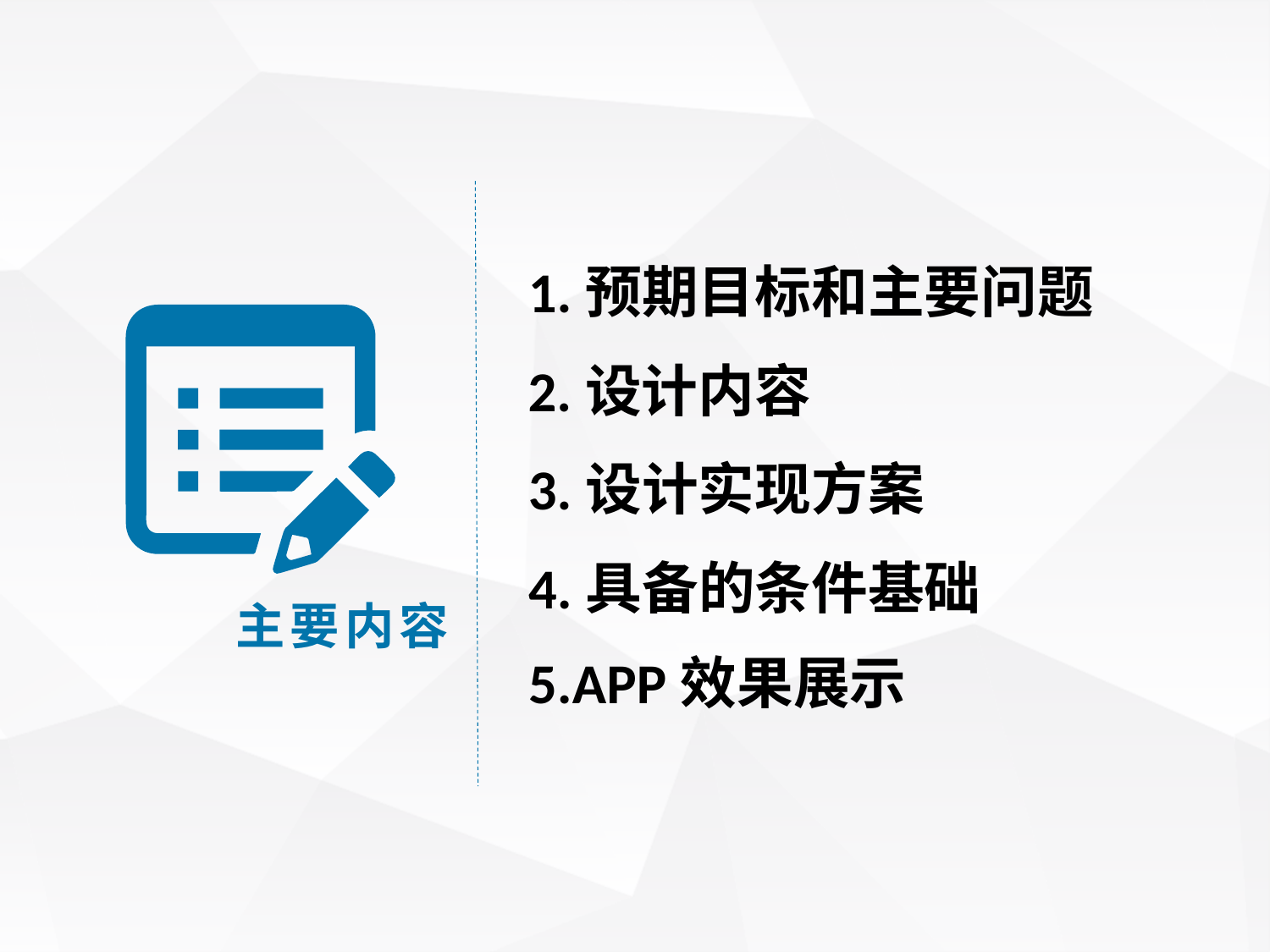

1.预期目标和主要问题

2.设计内容
3.设计实现方案
4.具备的条件基础
主要内容
5.APP效果展示